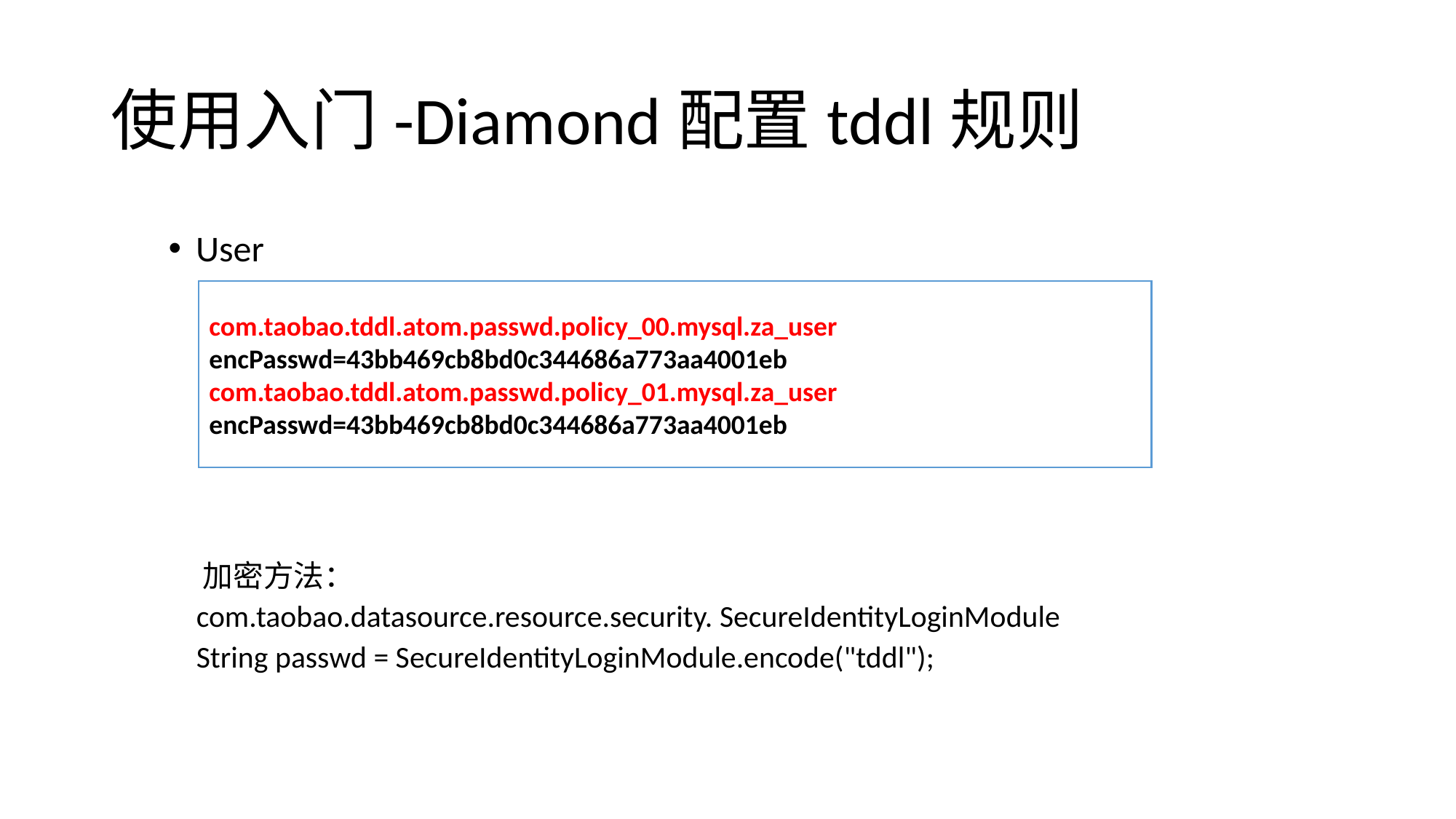

# 使用入门-Diamond配置tddl规则
User

    加密方法：
    com.taobao.datasource.resource.security. SecureIdentityLoginModule
    String passwd = SecureIdentityLoginModule.encode("tddl");

com.taobao.tddl.atom.passwd.policy_00.mysql.za_user
encPasswd=43bb469cb8bd0c344686a773aa4001eb
com.taobao.tddl.atom.passwd.policy_01.mysql.za_user
encPasswd=43bb469cb8bd0c344686a773aa4001eb